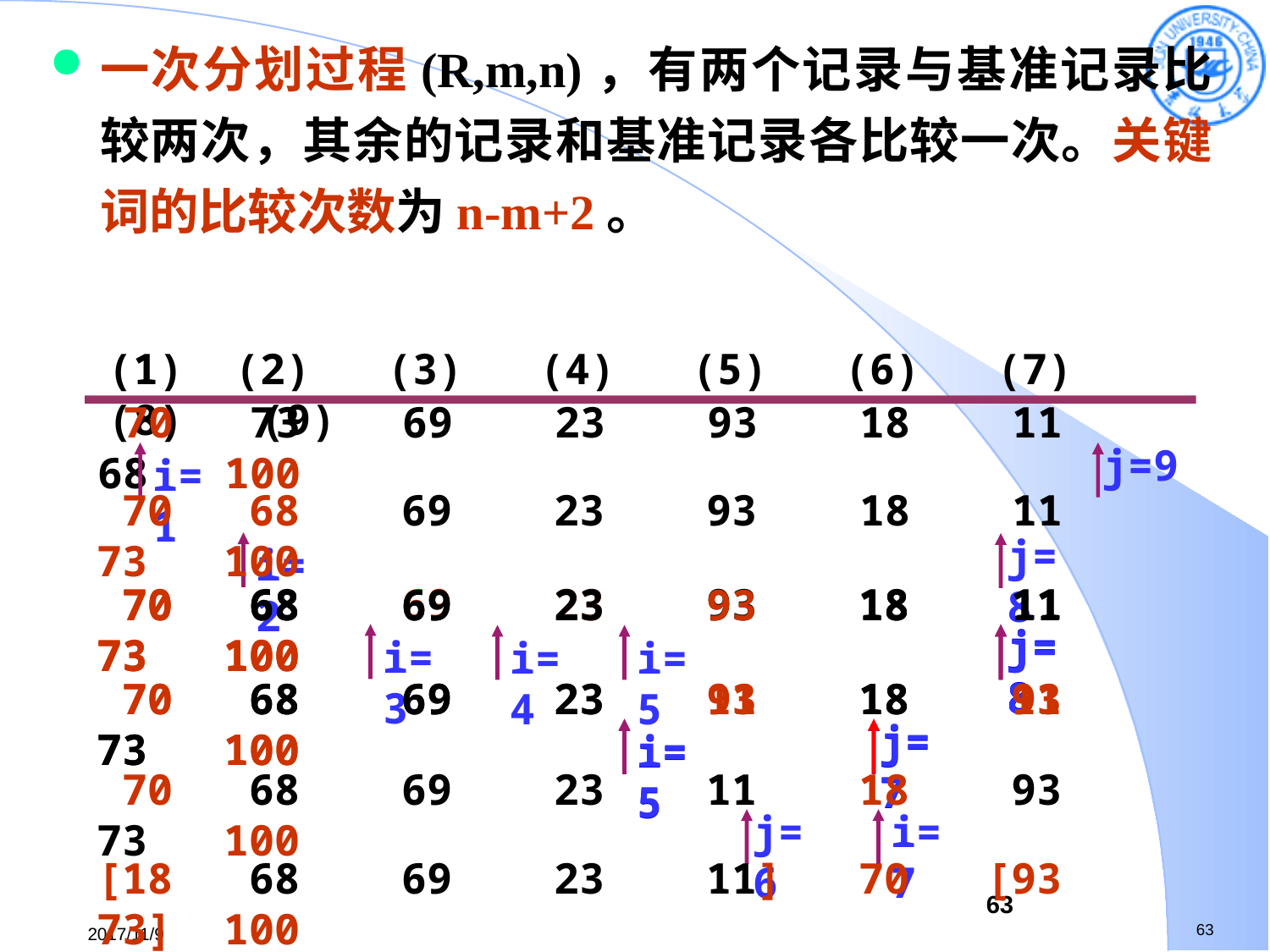

一次分划过程(R,m,n)，有两个记录与基准记录比较两次，其余的记录和基准记录各比较一次。关键词的比较次数为n-m+2。
(1)  (2)   (3)   (4)   (5)   (6)   (7)   (8)   (9)

 70   73    69    23    93    18    11    68   100
j=9

i=1
 70   68    69    23    93    18    11    73   100
j=8

i=2
 70   68    69    23    93    18    11    73   100
j=8

i=3
 70   68    69    23    93    18    11    73   100
j=8

i=4
 70   68    69    23    93    18    11    73   100
j=8

i=5
 70   68    69    23    11    18    93    73   100
j=7

i=5
 70   68    69    23    93    18    11    73   100
j=7

i=5
 70   68    69    23    11    18    93    73   100
j=6

i=7

[18   68    69    23    11]   70   [93    73]  100
63